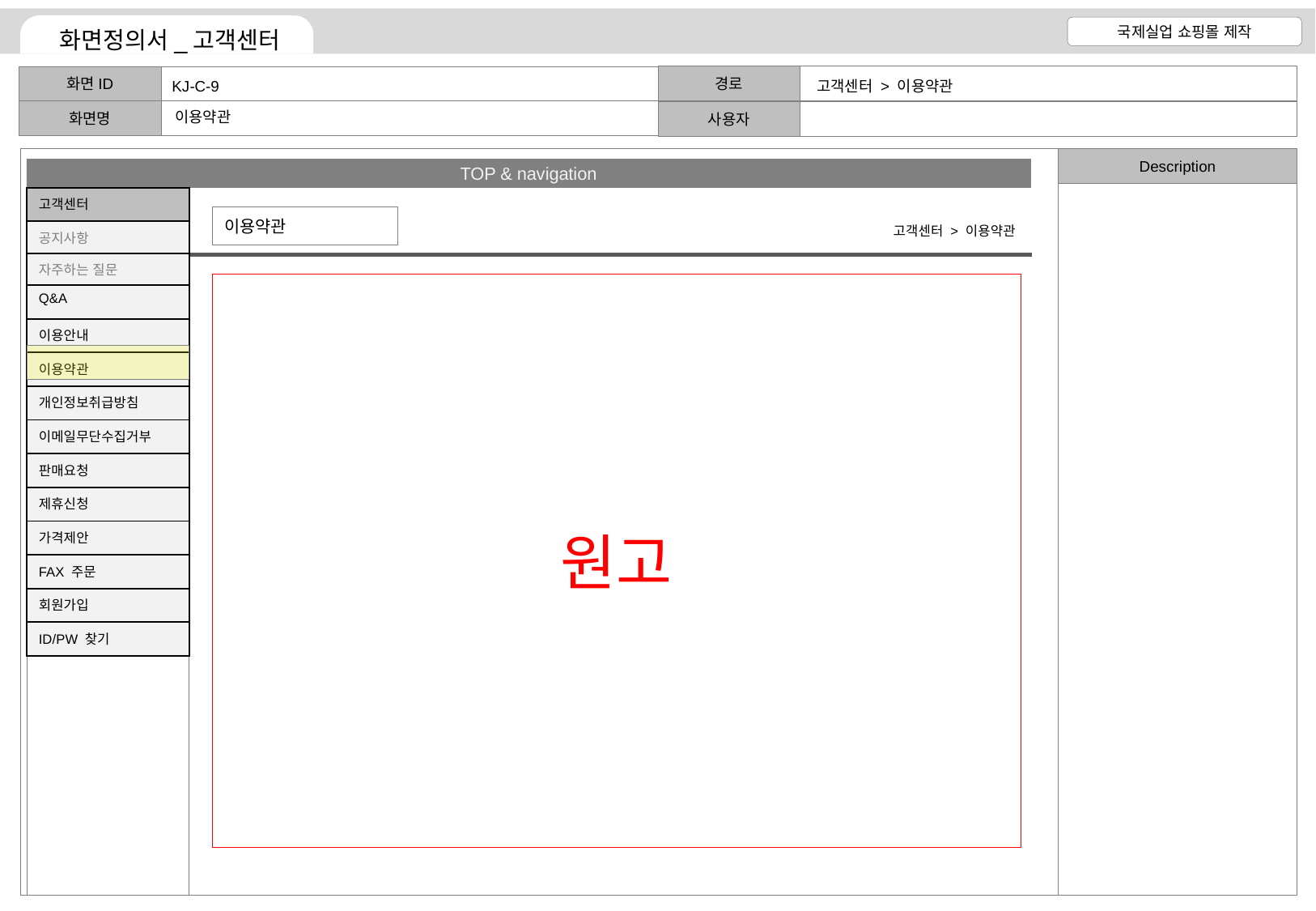

KJ-C-9
고객센터 > 이용약관
이용약관

이용약관
고객센터 > 이용약관
원고